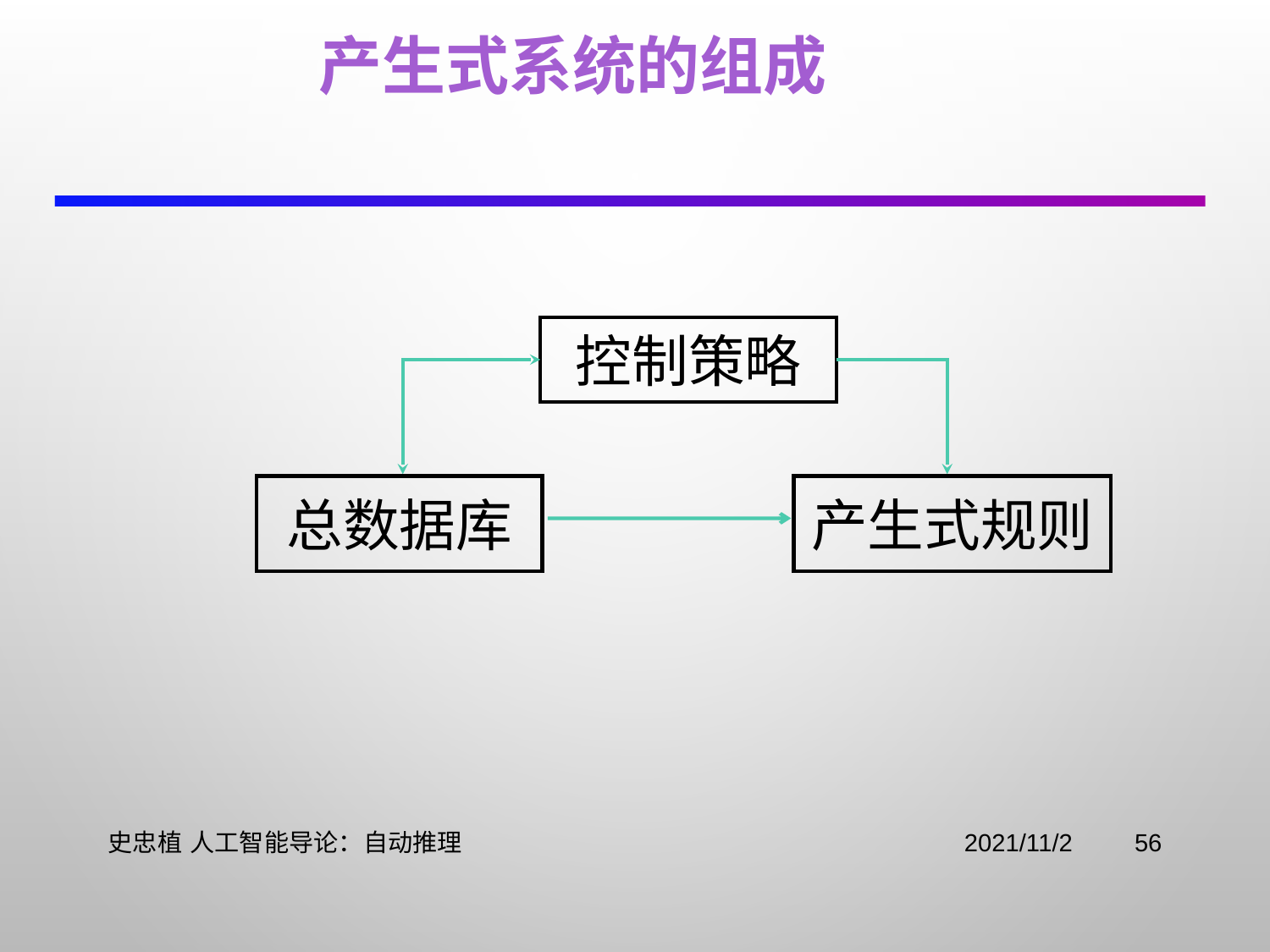

# 产生式系统的组成
控制策略
总数据库
产生式规则

史忠植 人工智能导论：自动推理
2021/11/2
56